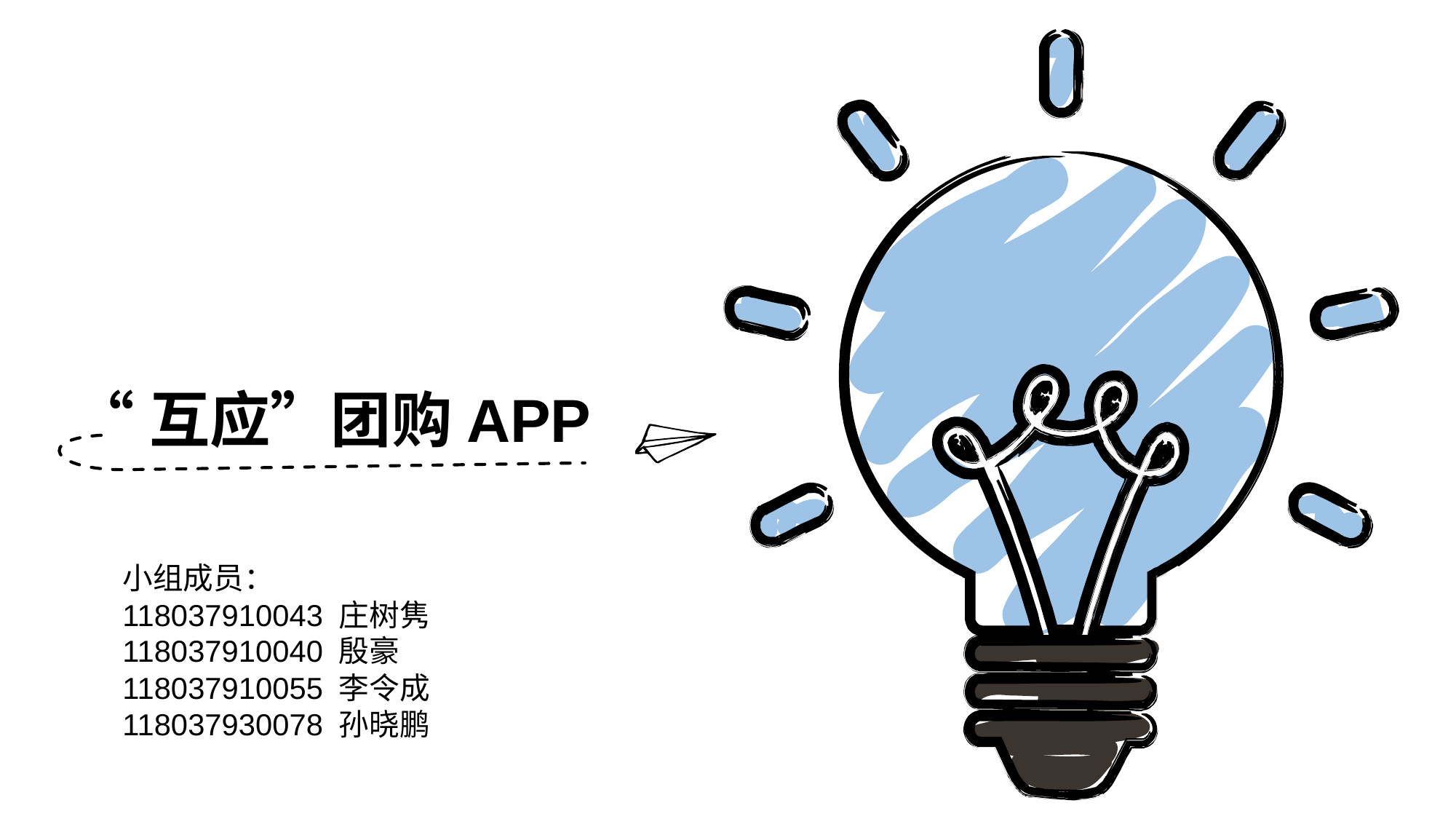

“互应”团购APP

小组成员：
118037910043 庄树隽
118037910040 殷豪
118037910055 李令成
118037930078 孙晓鹏